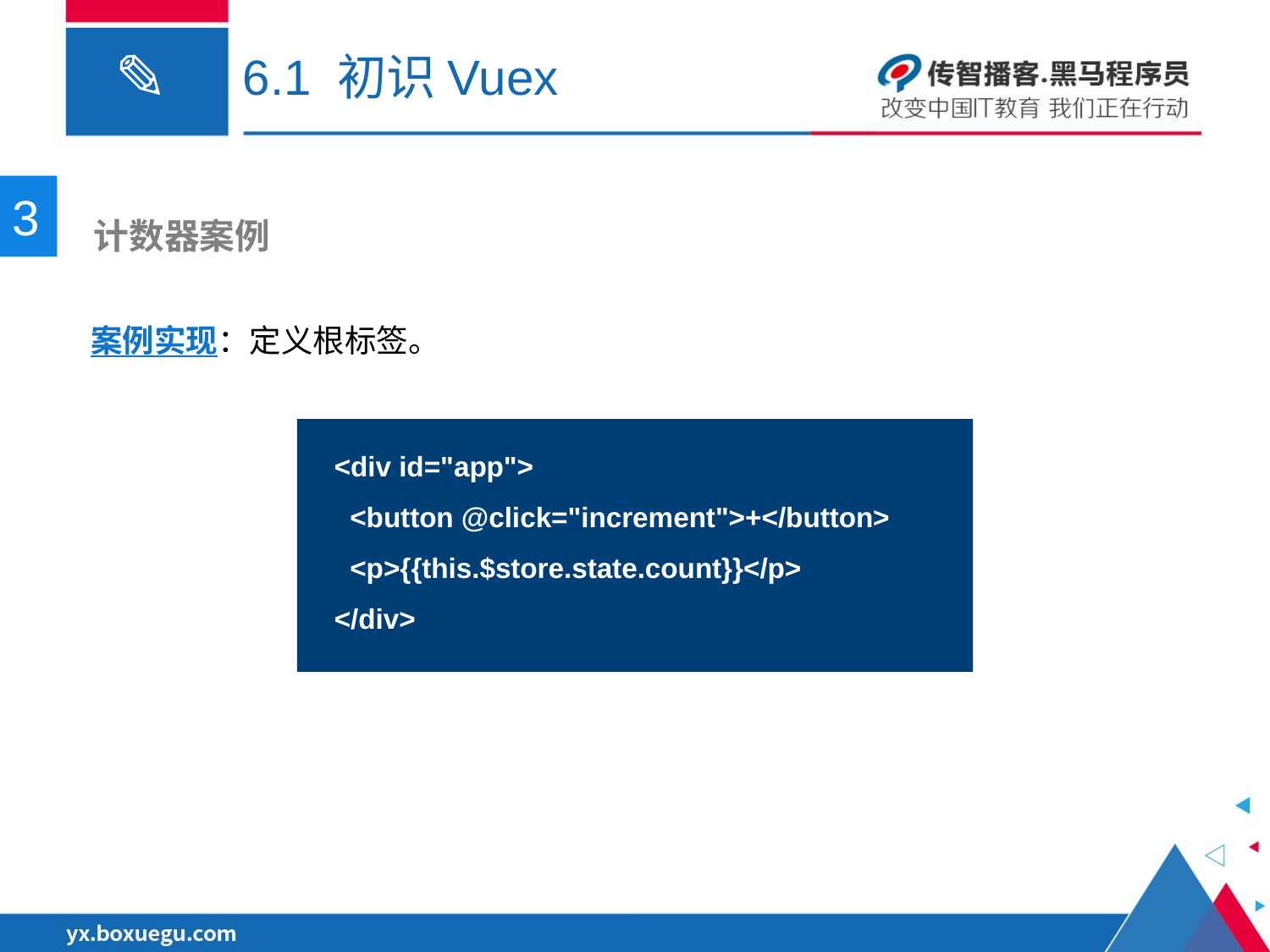

# 6.1 初识Vuex

3
  计数器案例
案例实现：定义根标签。

<div id="app">
  <button @click="increment">+</button>
  <p>{{this.$store.state.count}}</p>
</div>